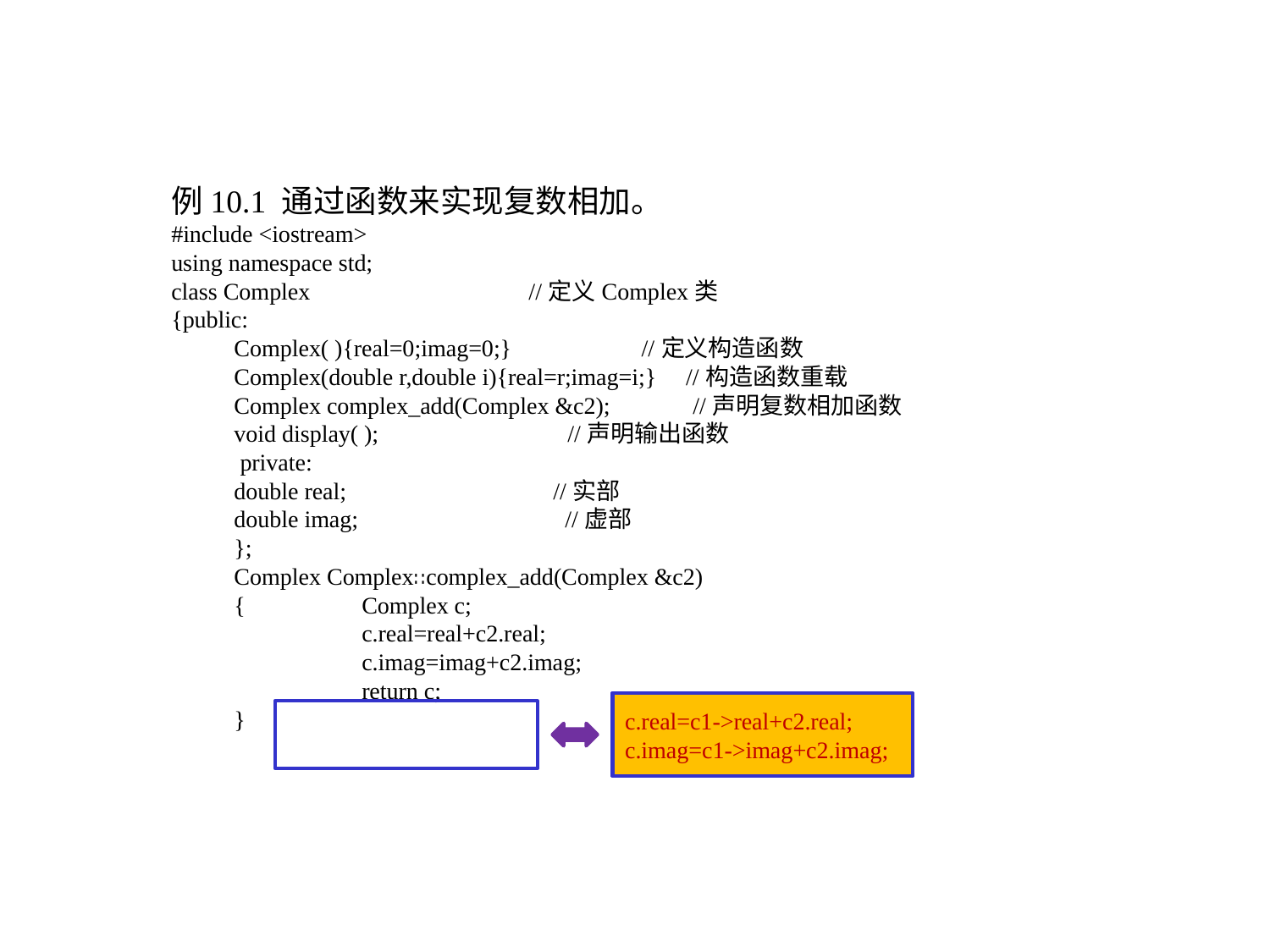

例10.1 通过函数来实现复数相加。
#include <iostream>
using namespace std;
class Complex                                     //定义Complex类
{public:
Complex( ){real=0;imag=0;}                      //定义构造函数
Complex(double r,double i){real=r;imag=i;}     //构造函数重载
Complex complex_add(Complex &c2);              //声明复数相加函数
void display( );                                //声明输出函数
 private:
double real;                                   //实部
double imag;                                   //虚部
};
Complex Complex∷complex_add(Complex &c2)
{	Complex c;
		c.real=real+c2.real;
		c.imag=imag+c2.imag;
		return c;
}

c.real=this->real+c2.real;
c.imag=this->imag+c2.imag;
c.real=c1->real+c2.real;
c.imag=c1->imag+c2.imag;